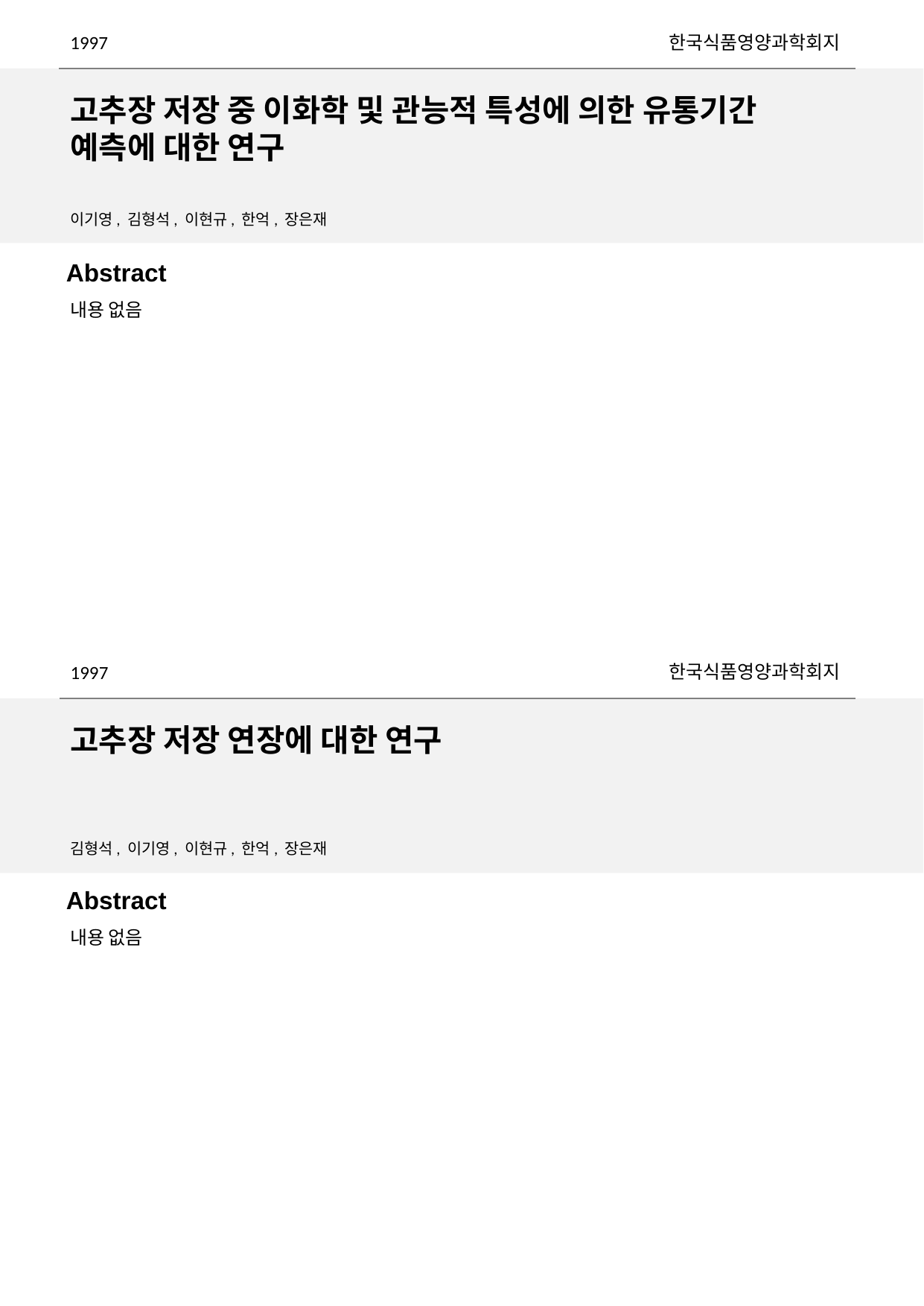

1997
한국식품영양과학회지
고추장 저장 중 이화학 및 관능적 특성에 의한 유통기간 예측에 대한 연구
이기영, 김형석, 이현규, 한억, 장은재
내용 없음
한국식품영양과학회지
1997
고추장 저장 연장에 대한 연구
김형석, 이기영, 이현규, 한억, 장은재
내용 없음